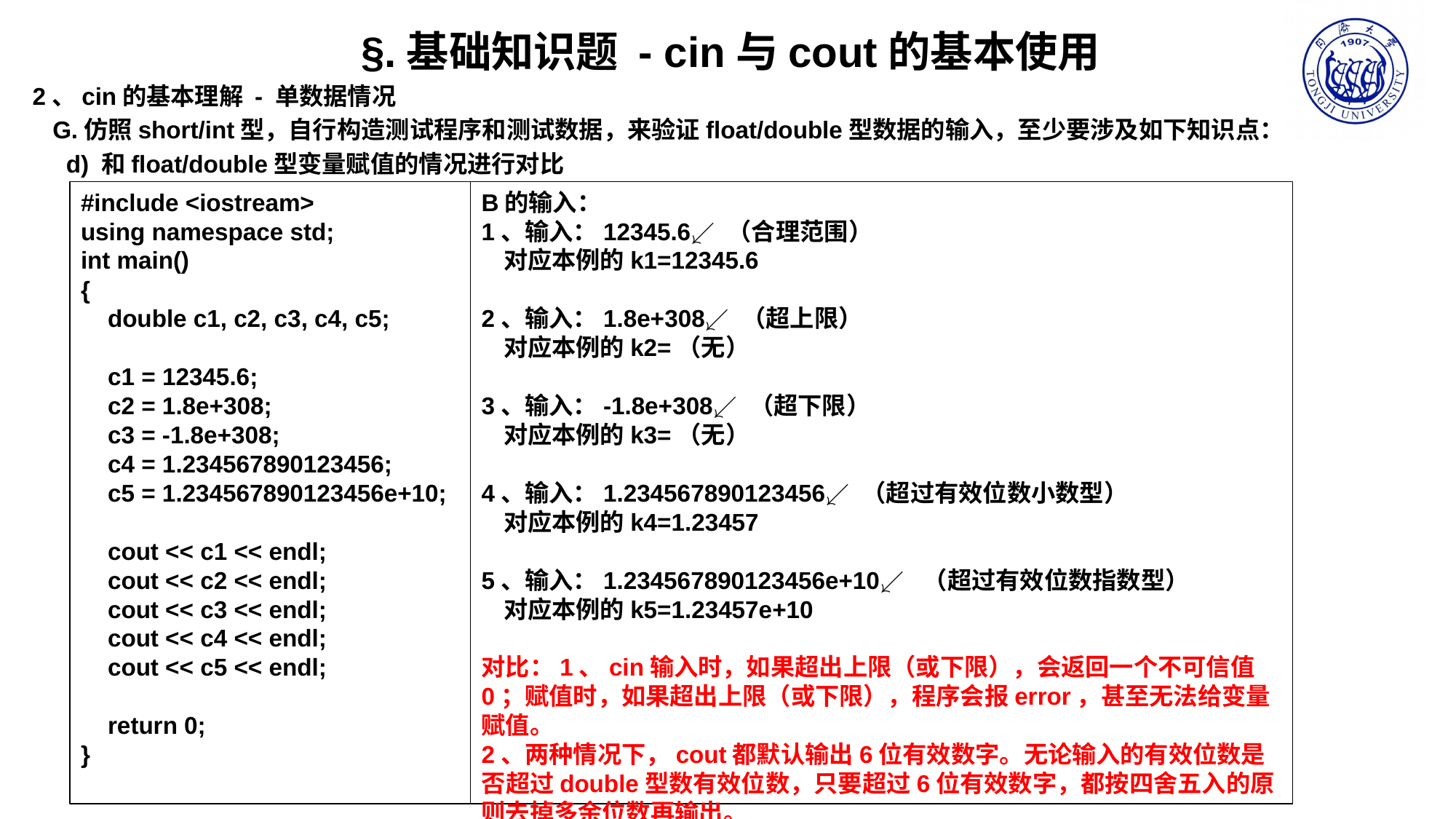

§.基础知识题 - cin与cout的基本使用
2、cin的基本理解 - 单数据情况
   G.仿照short/int型，自行构造测试程序和测试数据，来验证float/double型数据的输入，至少要涉及如下知识点：
     d) 和float/double型变量赋值的情况进行对比
B的输入：
1、输入：12345.6↙ （合理范围）
   对应本例的k1=12345.6

2、输入：1.8e+308↙ （超上限）
   对应本例的k2=（无）

3、输入：-1.8e+308↙ （超下限）
   对应本例的k3=（无）

4、输入：1.234567890123456↙ （超过有效位数小数型）
   对应本例的k4=1.23457

5、输入：1.234567890123456e+10↙  （超过有效位数指数型）
   对应本例的k5=1.23457e+10

对比：1、cin输入时，如果超出上限（或下限），会返回一个不可信值0；赋值时，如果超出上限（或下限），程序会报error，甚至无法给变量赋值。
2、两种情况下，cout都默认输出6位有效数字。无论输入的有效位数是否超过double型数有效位数，只要超过6位有效数字，都按四舍五入的原则去掉多余位数再输出。
#include <iostream>
using namespace std;
int main()
{
    double c1, c2, c3, c4, c5;

    c1 = 12345.6;
    c2 = 1.8e+308;
    c3 = -1.8e+308;
    c4 = 1.234567890123456;
    c5 = 1.234567890123456e+10;

    cout << c1 << endl;
    cout << c2 << endl;
    cout << c3 << endl;
    cout << c4 << endl;
    cout << c5 << endl;

    return 0;
}